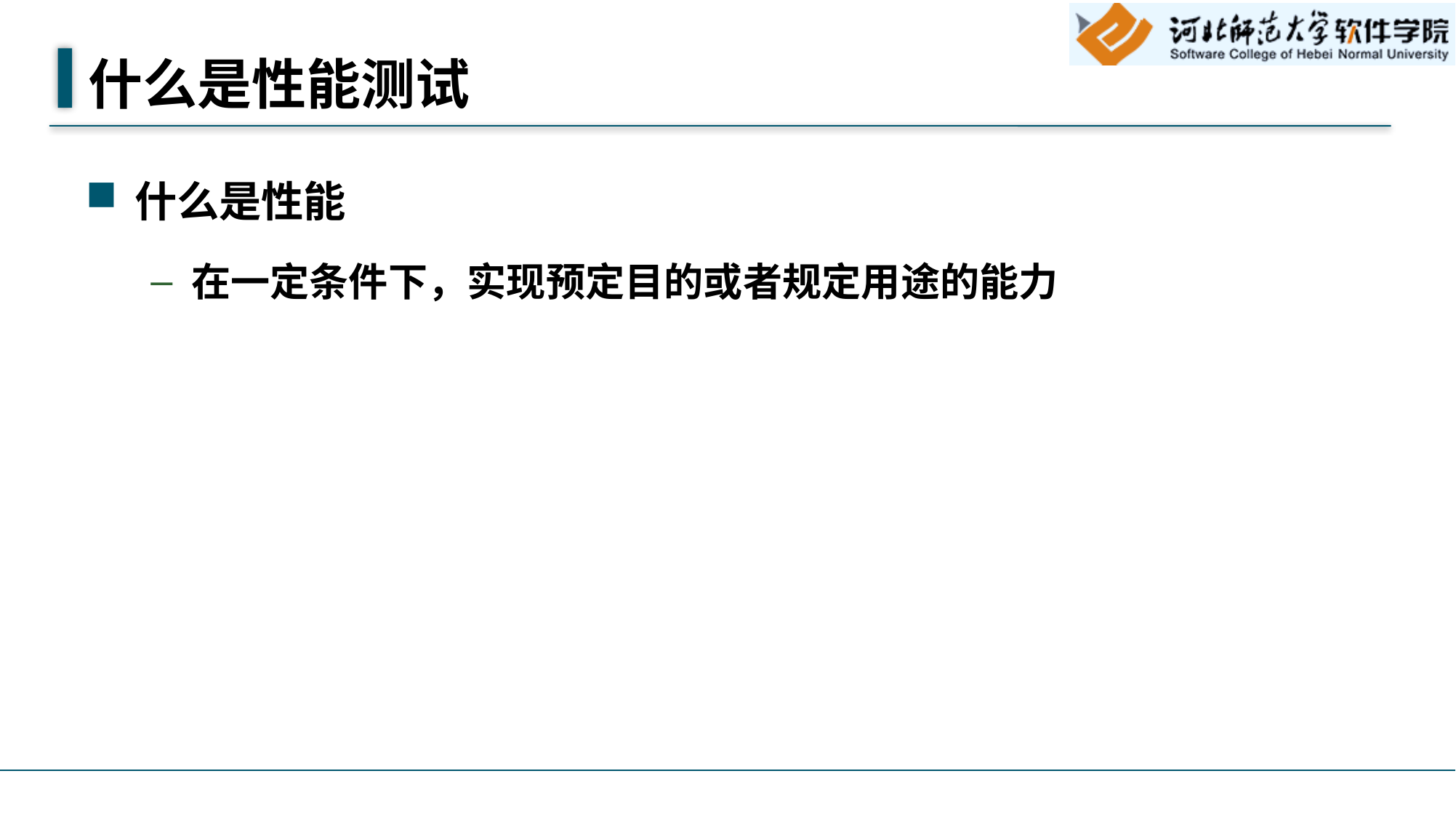

# 什么是性能测试
什么是性能
在一定条件下，实现预定目的或者规定用途的能力